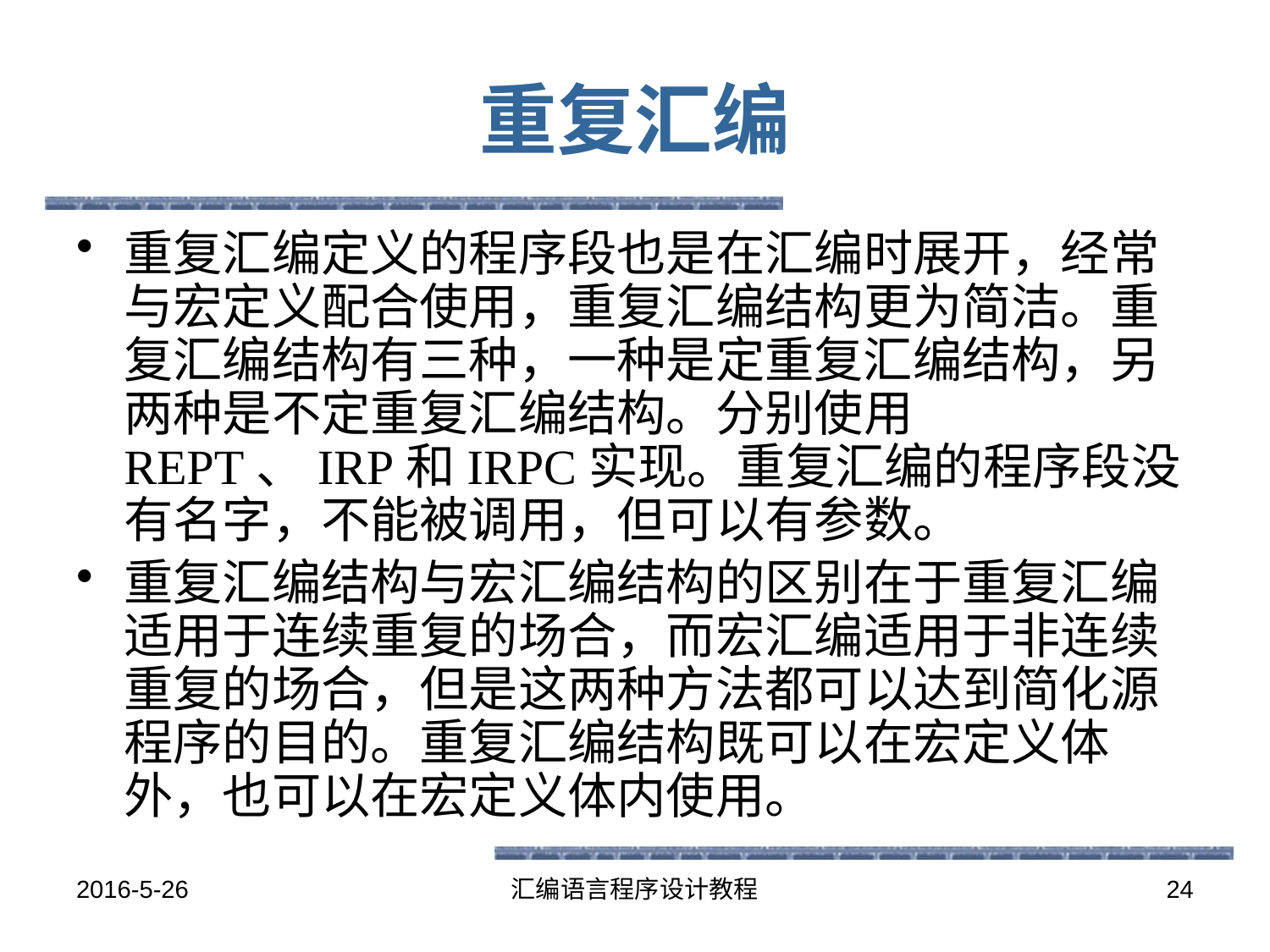

# 重复汇编
重复汇编定义的程序段也是在汇编时展开，经常与宏定义配合使用，重复汇编结构更为简洁。重复汇编结构有三种，一种是定重复汇编结构，另两种是不定重复汇编结构。分别使用REPT、IRP和IRPC实现。重复汇编的程序段没有名字，不能被调用，但可以有参数。
重复汇编结构与宏汇编结构的区别在于重复汇编适用于连续重复的场合，而宏汇编适用于非连续重复的场合，但是这两种方法都可以达到简化源程序的目的。重复汇编结构既可以在宏定义体外，也可以在宏定义体内使用。
2016-5-26
汇编语言程序设计教程
24